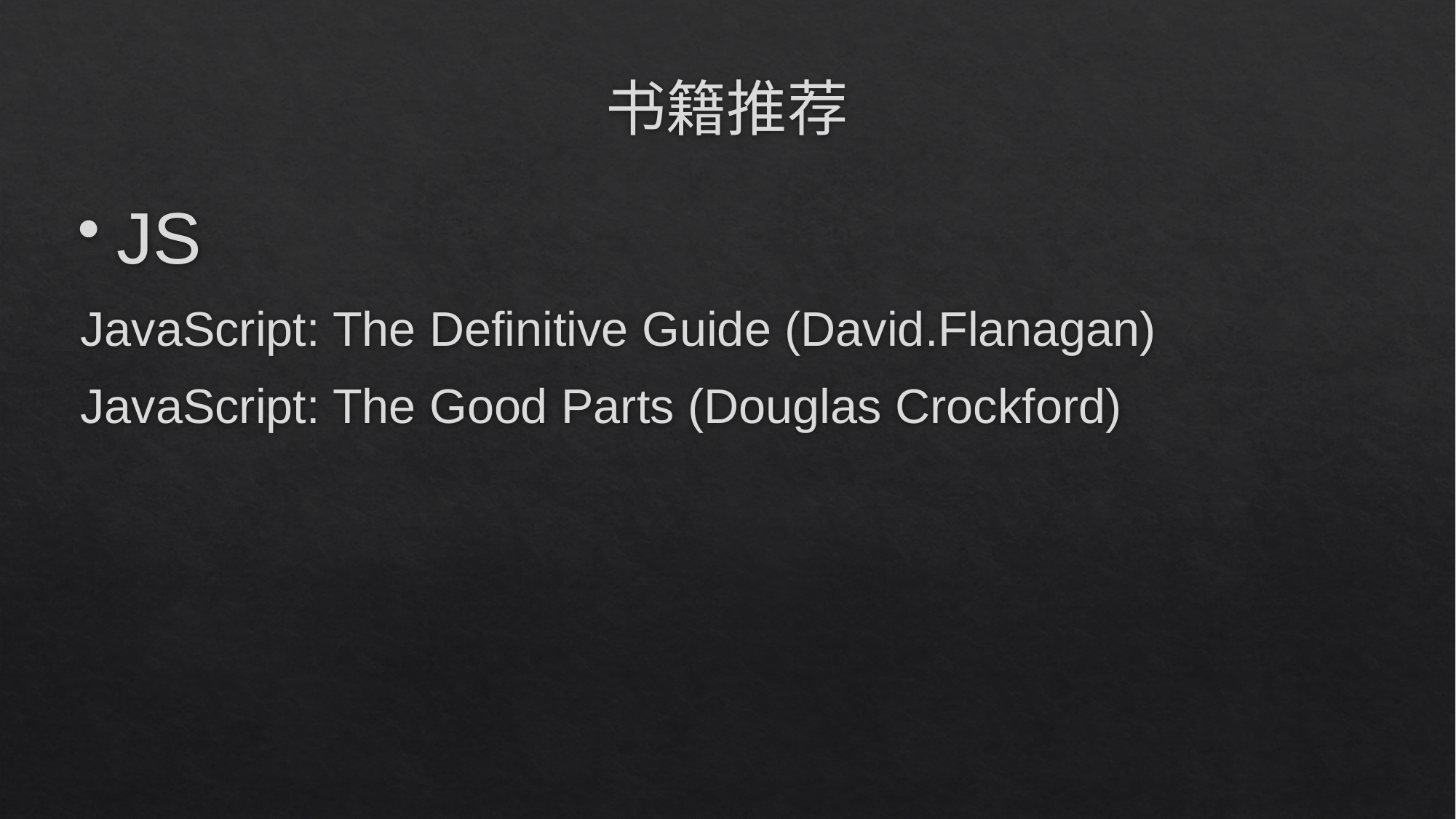

# 书籍推荐
JS
JavaScript: The Definitive Guide (David.Flanagan)
JavaScript: The Good Parts (Douglas Crockford)